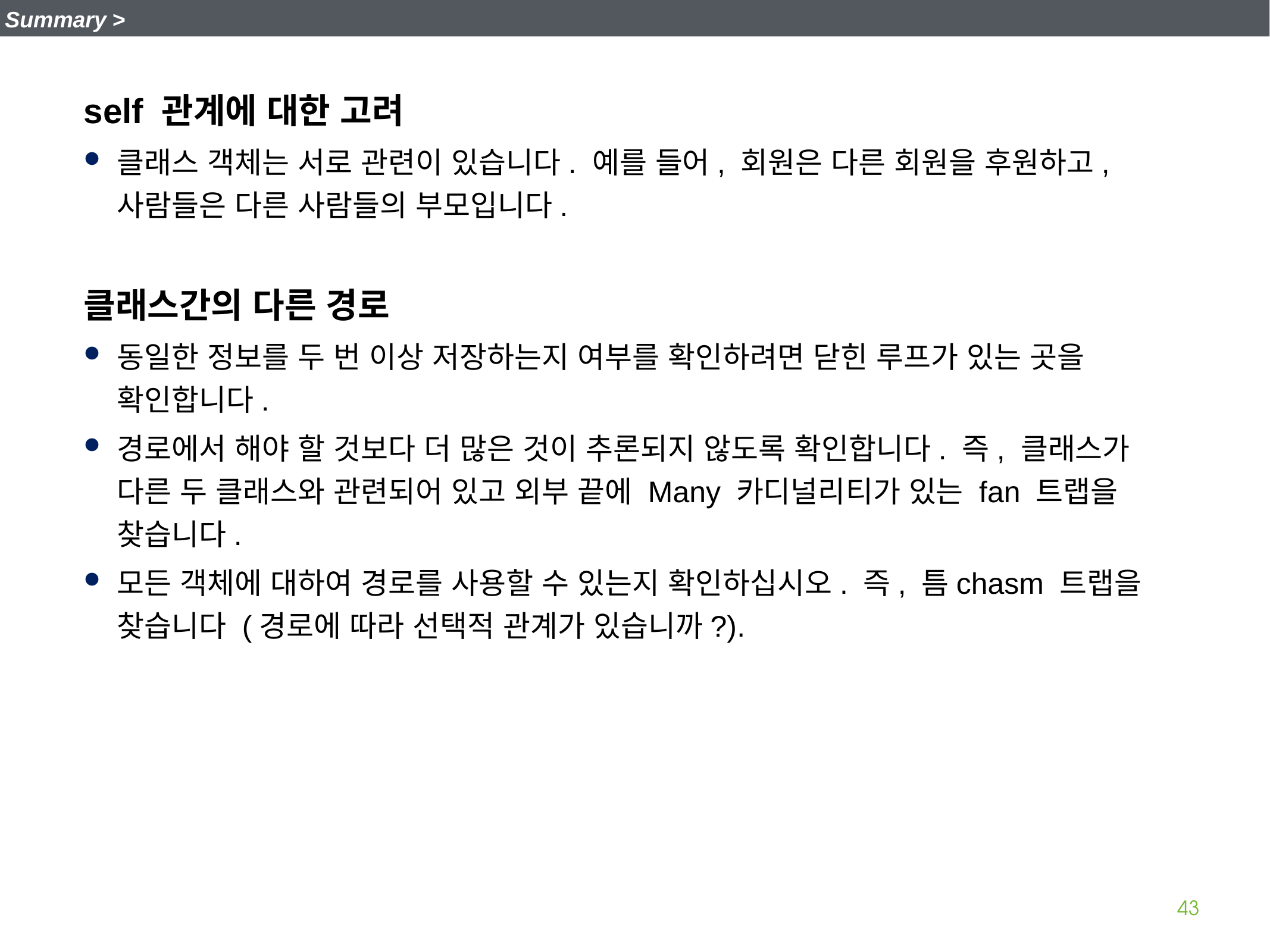

Summary >
self 관계에 대한 고려
클래스 객체는 서로 관련이 있습니다. 예를 들어, 회원은 다른 회원을 후원하고, 사람들은 다른 사람들의 부모입니다.

클래스간의 다른 경로
동일한 정보를 두 번 이상 저장하는지 여부를 확인하려면 닫힌 루프가 있는 곳을 확인합니다.
경로에서 해야 할 것보다 더 많은 것이 추론되지 않도록 확인합니다. 즉, 클래스가 다른 두 클래스와 관련되어 있고 외부 끝에 Many 카디널리티가 있는 fan 트랩을 찾습니다.
모든 객체에 대하여 경로를 사용할 수 있는지 확인하십시오. 즉, 틈chasm 트랩을 찾습니다 (경로에 따라 선택적 관계가 있습니까?).
43